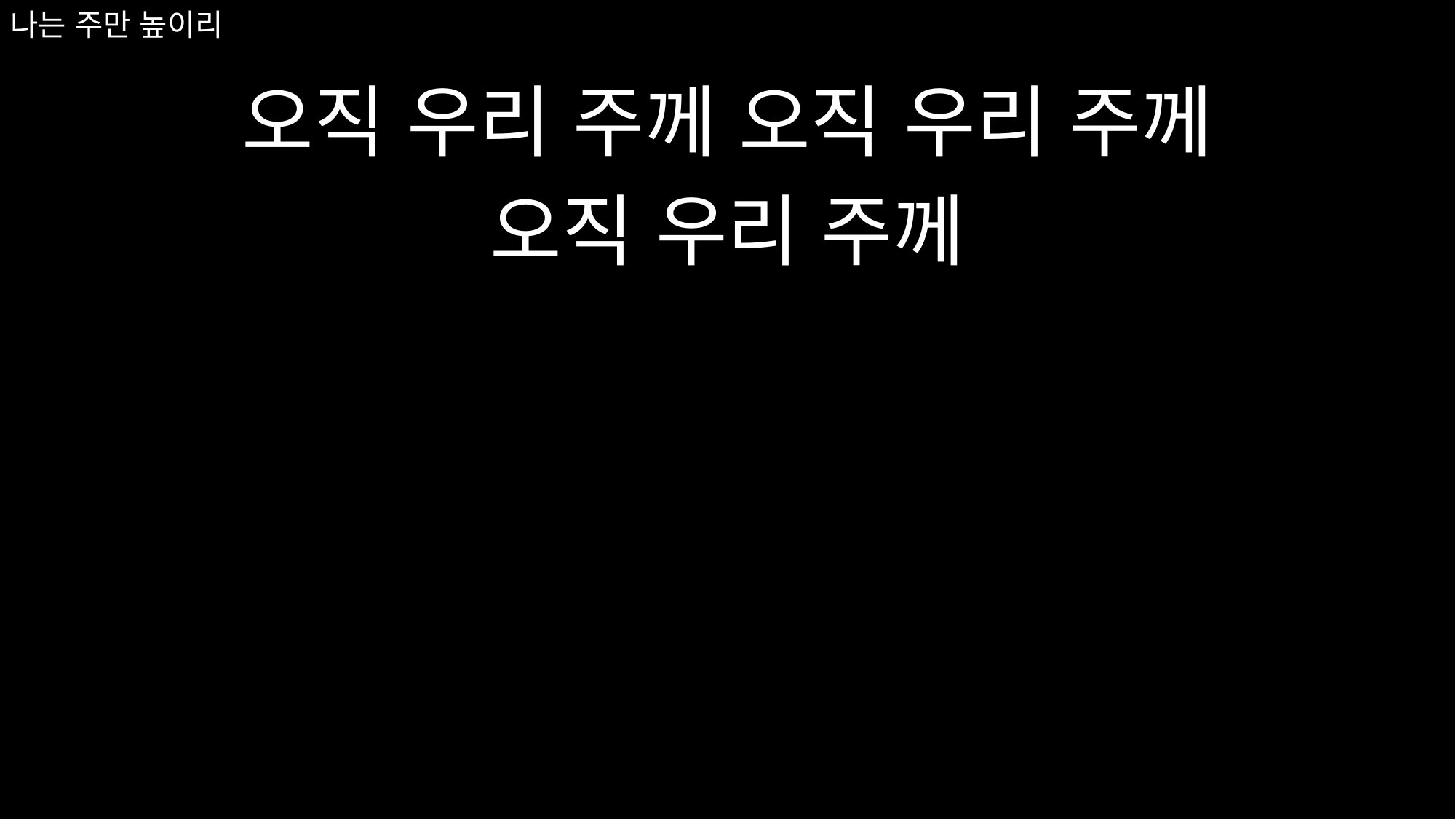

오직 우리 주께 오직 우리 주께
오직 우리 주께

# 나는 주만 높이리